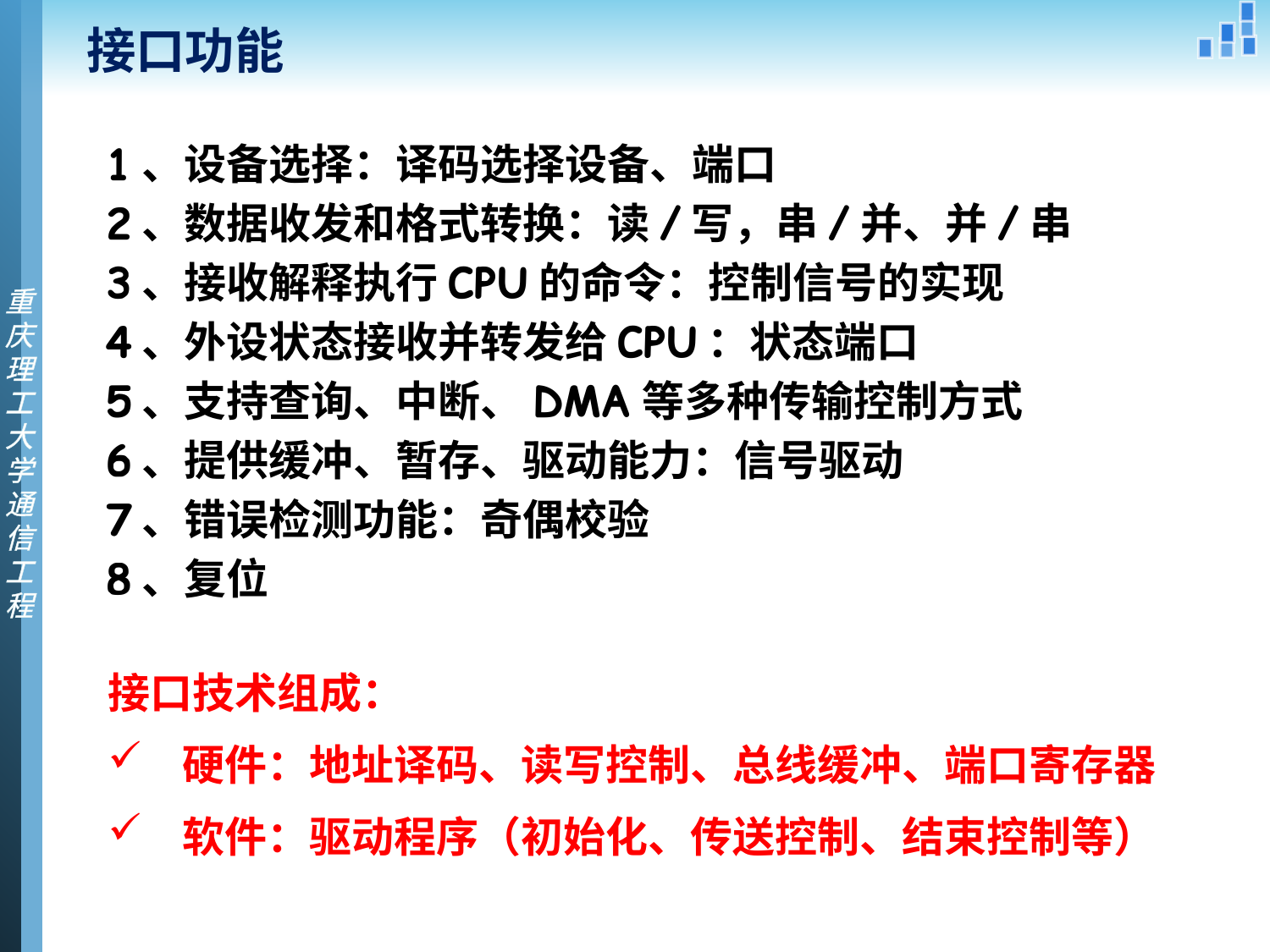

# 接口功能
1、设备选择：译码选择设备、端口
2、数据收发和格式转换：读/写，串/并、并/串
3、接收解释执行CPU的命令：控制信号的实现
4、外设状态接收并转发给CPU：状态端口
5、支持查询、中断、DMA等多种传输控制方式
6、提供缓冲、暂存、驱动能力：信号驱动
7、错误检测功能：奇偶校验
8、复位

接口技术组成：
硬件：地址译码、读写控制、总线缓冲、端口寄存器
软件：驱动程序（初始化、传送控制、结束控制等）
6